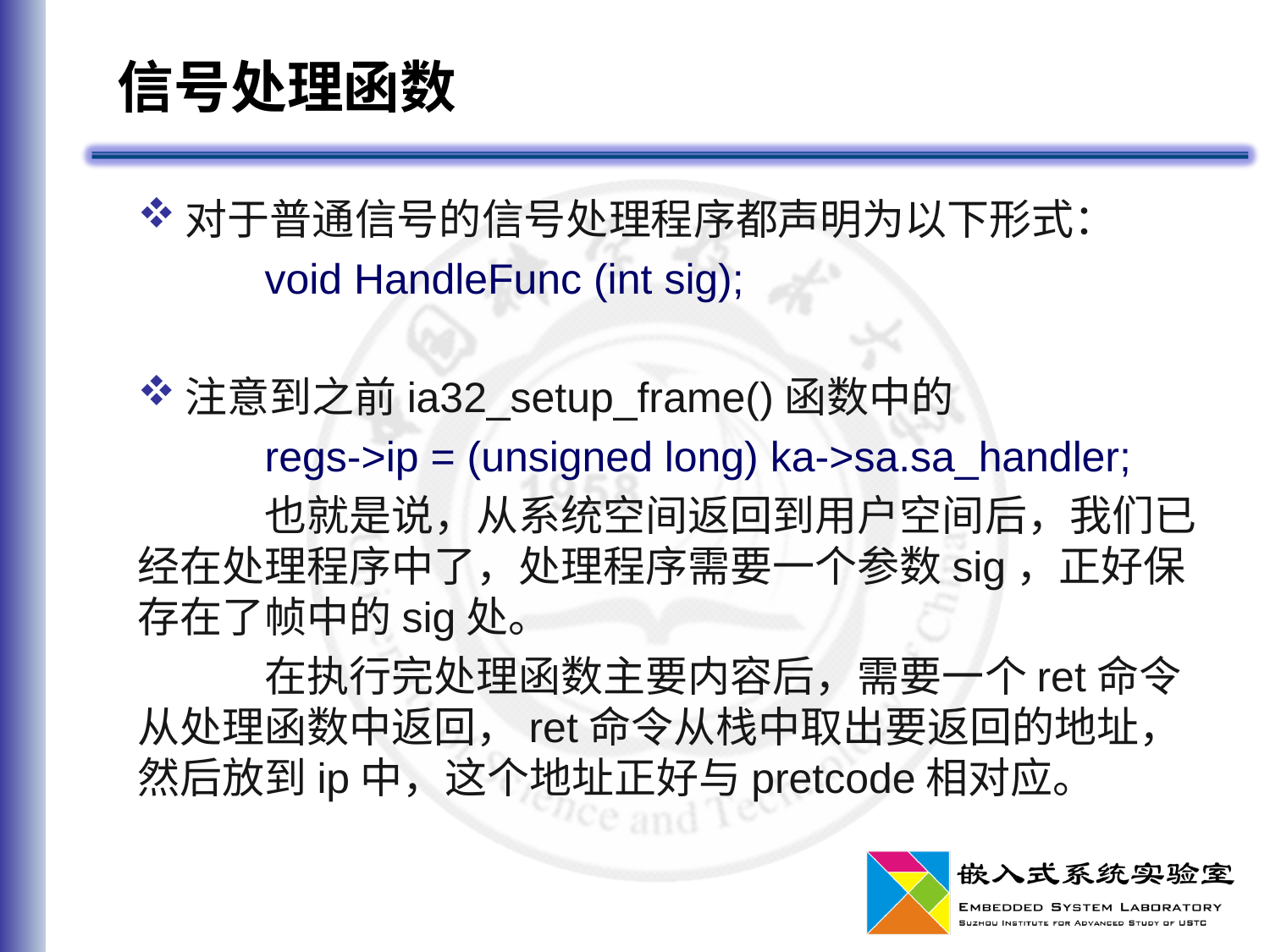

# 信号处理函数
对于普通信号的信号处理程序都声明为以下形式：
	void HandleFunc (int sig);

注意到之前ia32_setup_frame()函数中的
	regs->ip = (unsigned long) ka->sa.sa_handler;
	也就是说，从系统空间返回到用户空间后，我们已经在处理程序中了，处理程序需要一个参数sig，正好保存在了帧中的sig处。
	在执行完处理函数主要内容后，需要一个ret命令从处理函数中返回，ret命令从栈中取出要返回的地址，然后放到ip中，这个地址正好与pretcode相对应。